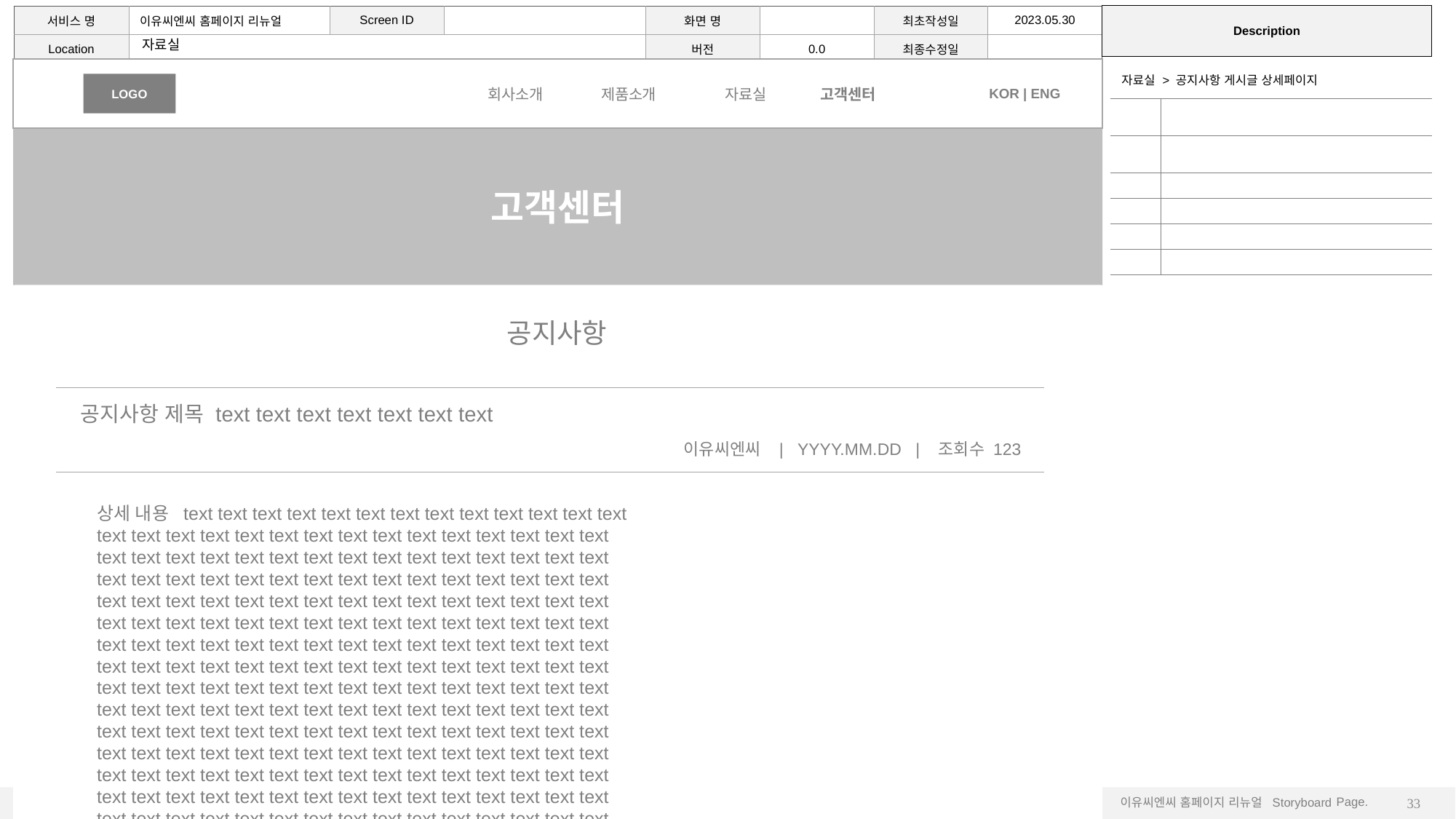

자료실

LOGO
회사소개
제품소개
자료실
고객센터
KOR | ENG
| 자료실 > 공지사항 게시글 상세페이지 |  |
| --- | --- |
|  |  |
|  |  |
|  |  |
|  |  |
|  |  |
|  |  |
고객센터
w
공지사항
공지사항 제목 text text text text text text text
이유씨엔씨   |   YYYY.MM.DD   |   조회수 123
상세 내용  text text text text text text text text text text text text text
text text text text text text text text text text text text text text text
text text text text text text text text text text text text text text text
text text text text text text text text text text text text text text text
text text text text text text text text text text text text text text text
text text text text text text text text text text text text text text text
text text text text text text text text text text text text text text text
text text text text text text text text text text text text text text text
text text text text text text text text text text text text text text text
text text text text text text text text text text text text text text text
text text text text text text text text text text text text text text text
text text text text text text text text text text text text text text text
text text text text text text text text text text text text text text text
text text text text text text text text text text text text text text text
text text text text text text text text text text text text text text text
text text text text text text text text text text text text text text text
33
  이전
  목록
  다음
Footer